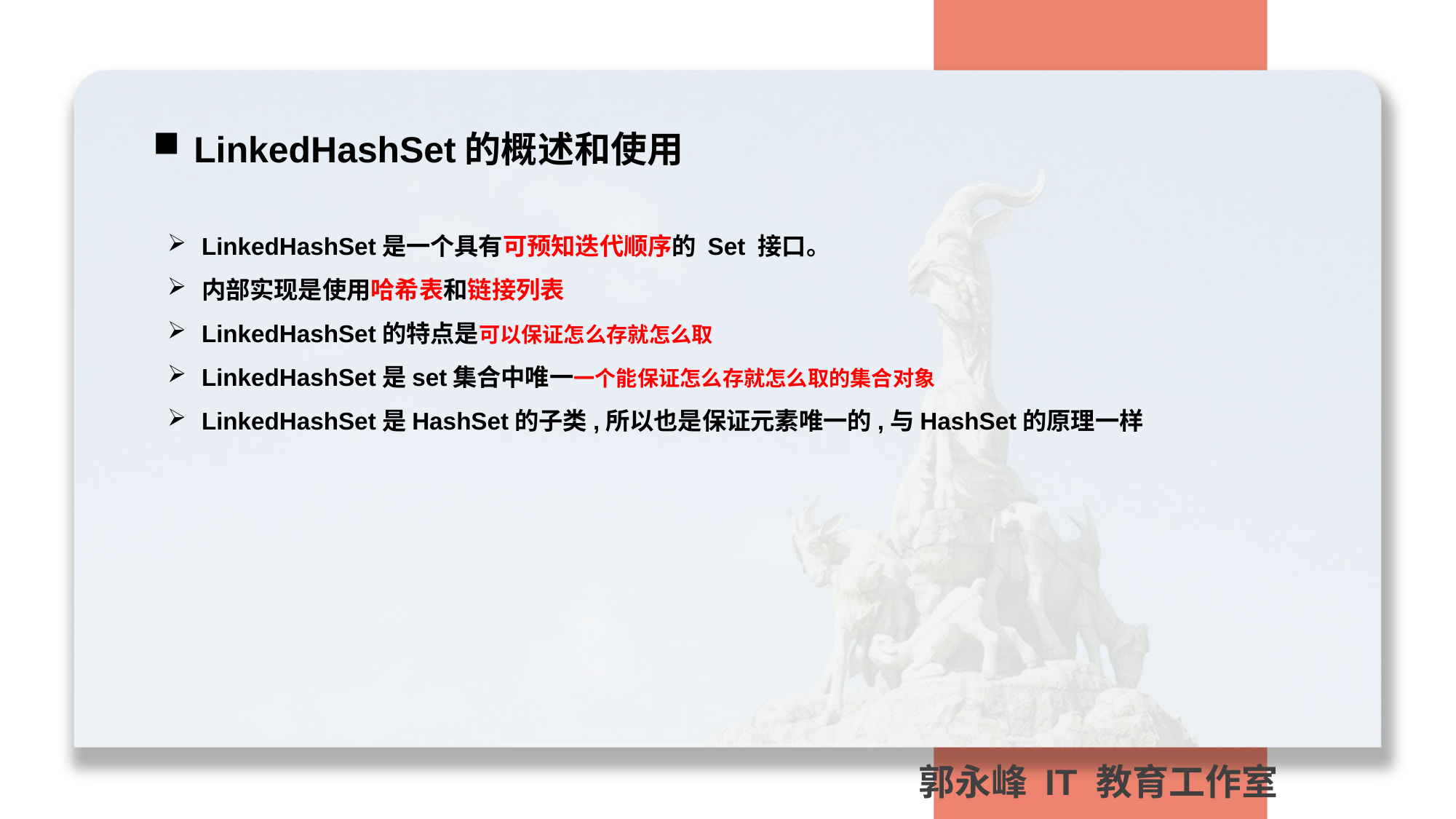

LinkedHashSet的概述和使用
LinkedHashSet是一个具有可预知迭代顺序的 Set 接口。
内部实现是使用哈希表和链接列表
LinkedHashSet的特点是可以保证怎么存就怎么取
LinkedHashSet是set集合中唯一一个能保证怎么存就怎么取的集合对象
LinkedHashSet是HashSet的子类,所以也是保证元素唯一的,与HashSet的原理一样